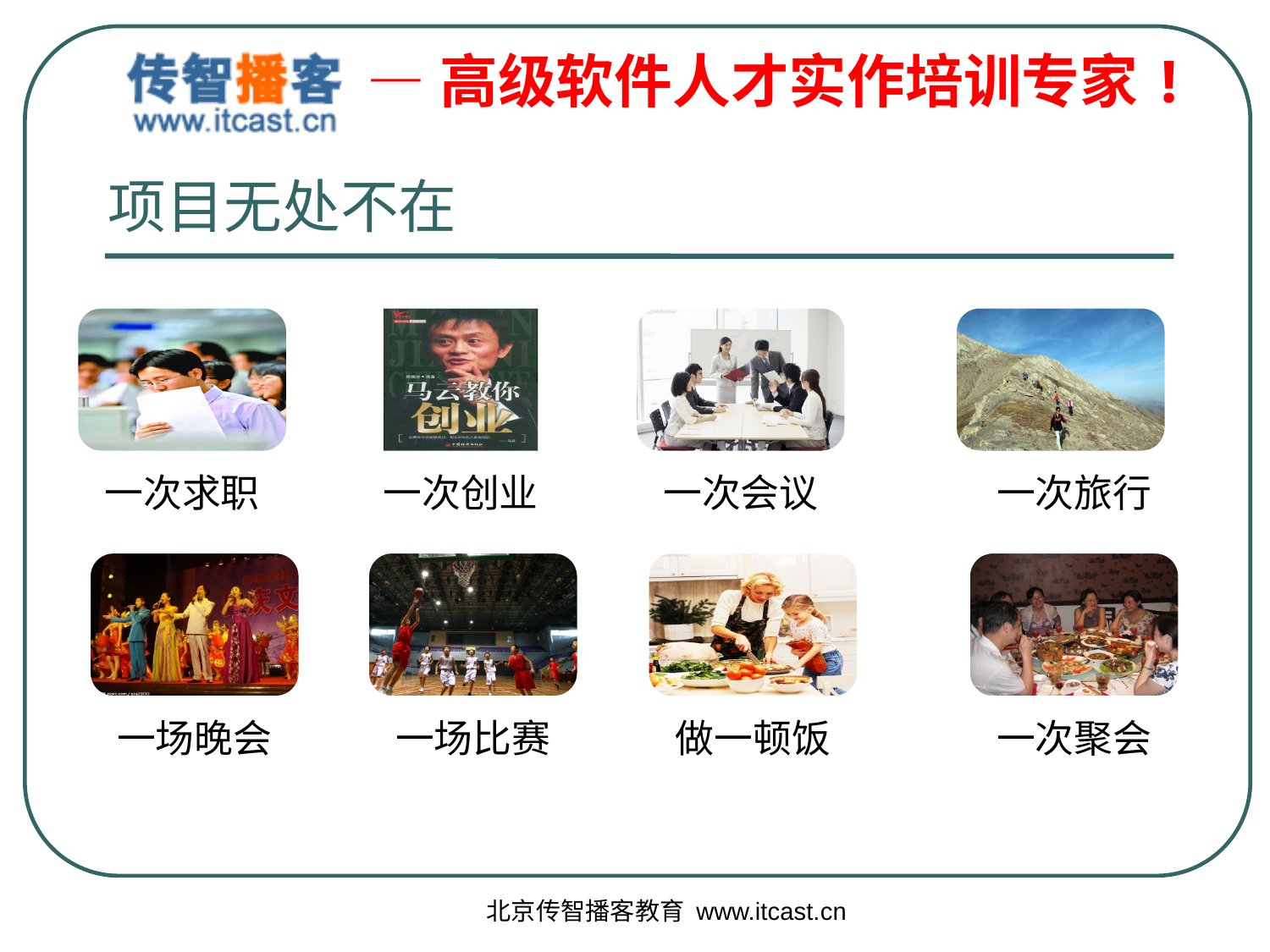

# 项目无处不在

一次求职

一次创业

一次会议

一次旅行

一场晚会

一场比赛

做一顿饭

一次聚会
北京传智播客教育 www.itcast.cn